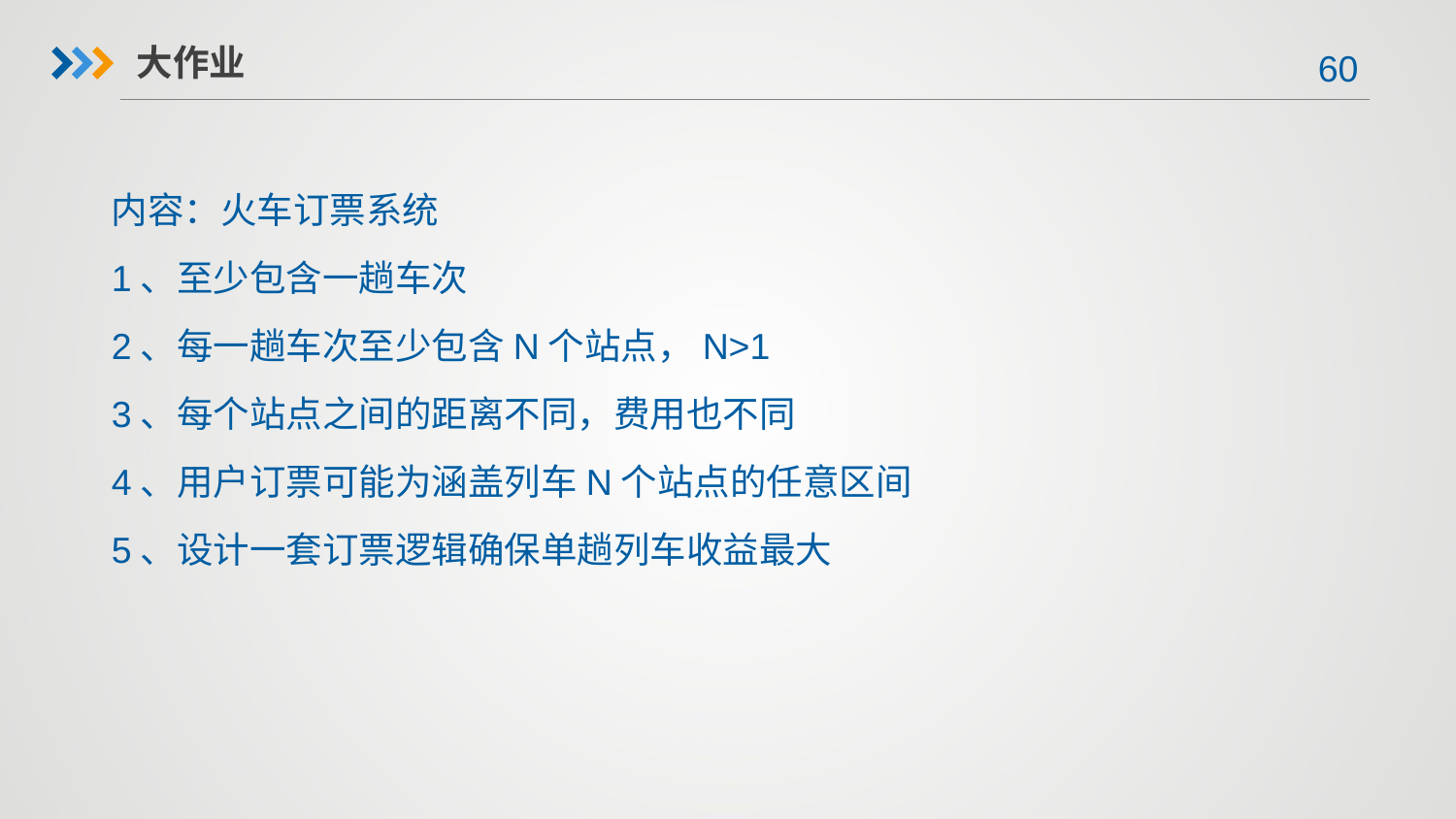

大作业
内容：火车订票系统
1、至少包含一趟车次
2、每一趟车次至少包含N个站点，N>1
3、每个站点之间的距离不同，费用也不同
4、用户订票可能为涵盖列车N个站点的任意区间
5、设计一套订票逻辑确保单趟列车收益最大